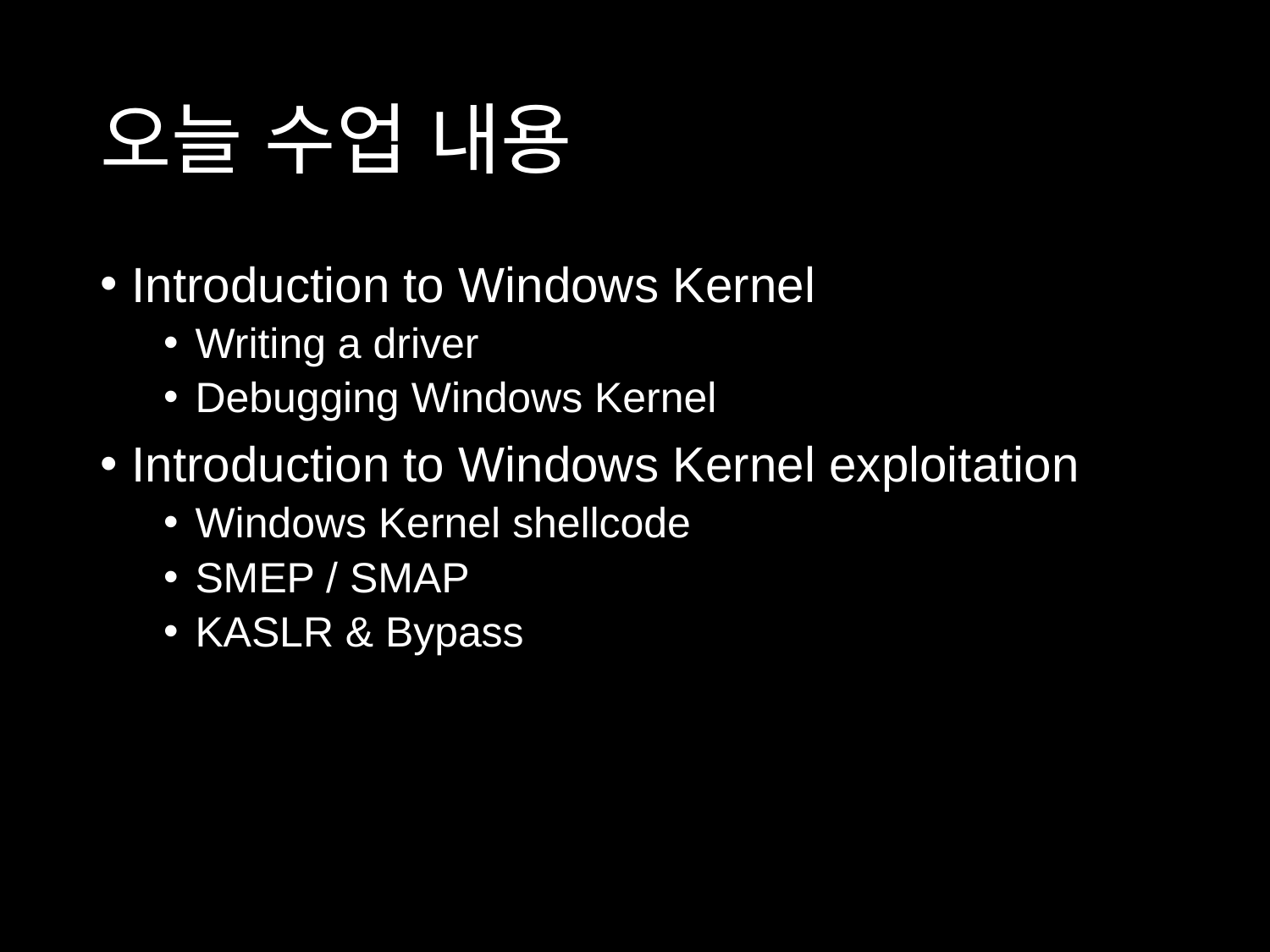

# 오늘 수업 내용
Introduction to Windows Kernel
Writing a driver
Debugging Windows Kernel
Introduction to Windows Kernel exploitation
Windows Kernel shellcode
SMEP / SMAP
KASLR & Bypass